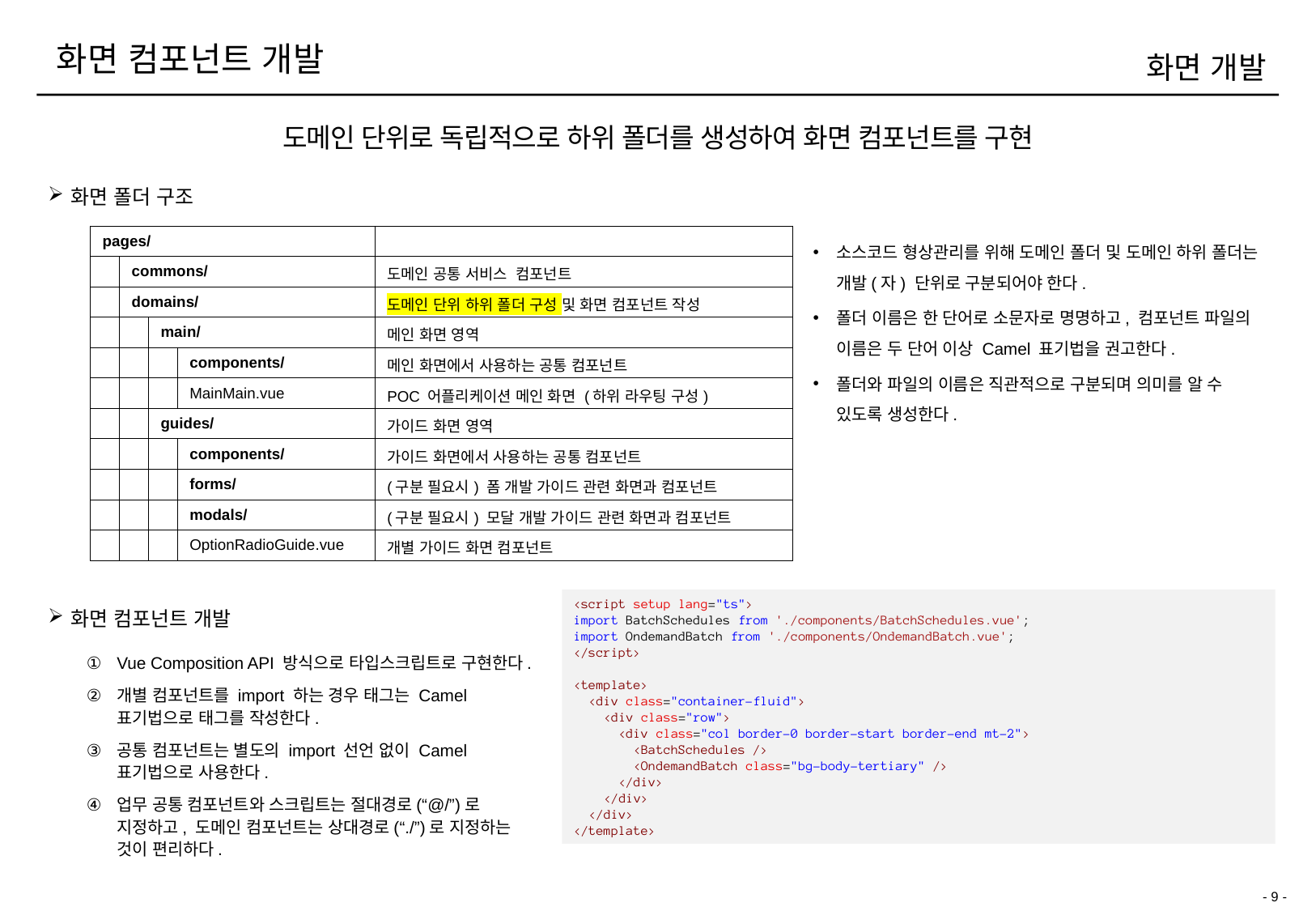

# 화면 컴포넌트 개발
화면 개발
도메인 단위로 독립적으로 하위 폴더를 생성하여 화면 컴포넌트를 구현
화면 폴더 구조
| pages/ |  |  |  |  |
| --- | --- | --- | --- | --- |
|  | commons/ |  |  | 도메인 공통 서비스 컴포넌트 |
|  | domains/ |  |  | 도메인 단위 하위 폴더 구성 및 화면 컴포넌트 작성 |
|  |  | main/ |  | 메인 화면 영역 |
|  |  |  | components/ | 메인 화면에서 사용하는 공통 컴포넌트 |
|  |  |  | MainMain.vue | POC 어플리케이션 메인 화면 (하위 라우팅 구성) |
|  |  | guides/ |  | 가이드 화면 영역 |
|  |  |  | components/ | 가이드 화면에서 사용하는 공통 컴포넌트 |
|  |  |  | forms/ | (구분 필요시) 폼 개발 가이드 관련 화면과 컴포넌트 |
|  |  |  | modals/ | (구분 필요시) 모달 개발 가이드 관련 화면과 컴포넌트 |
|  |  |  | OptionRadioGuide.vue | 개별 가이드 화면 컴포넌트 |
소스코드 형상관리를 위해 도메인 폴더 및 도메인 하위 폴더는 개발(자) 단위로 구분되어야 한다.
폴더 이름은 한 단어로 소문자로 명명하고, 컴포넌트 파일의 이름은 두 단어 이상 Camel 표기법을 권고한다.
폴더와 파일의 이름은 직관적으로 구분되며 의미를 알 수 있도록 생성한다.
<script setup lang="ts">
import BatchSchedules from './components/BatchSchedules.vue';
import OndemandBatch from './components/OndemandBatch.vue';
</script>
<template>
  <div class="container-fluid">
    <div class="row">
      <div class="col border-0 border-start border-end mt-2">
        <BatchSchedules />
        <OndemandBatch class="bg-body-tertiary" />
      </div>
    </div>
  </div>
</template>
화면 컴포넌트 개발
Vue Composition API 방식으로 타입스크립트로 구현한다.
개별 컴포넌트를 import 하는 경우 태그는 Camel 표기법으로 태그를 작성한다.
공통 컴포넌트는 별도의 import 선언 없이 Camel 표기법으로 사용한다.
업무 공통 컴포넌트와 스크립트는 절대경로(“@/”)로 지정하고, 도메인 컴포넌트는 상대경로(“./”)로 지정하는 것이 편리하다.